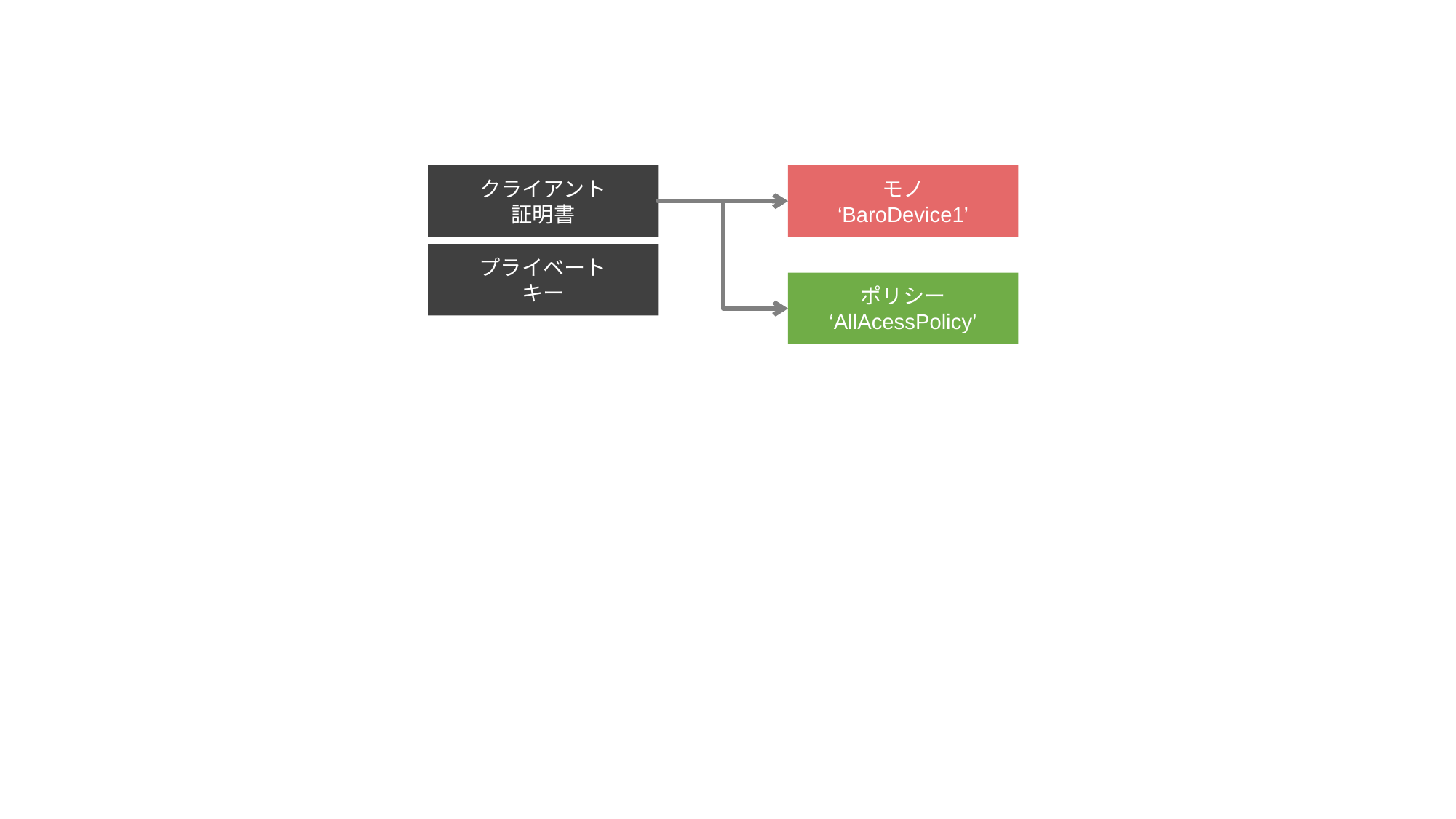

クライアント
証明書
モノ
‘BaroDevice1’
プライベート
キー
ポリシー
‘AllAcessPolicy’